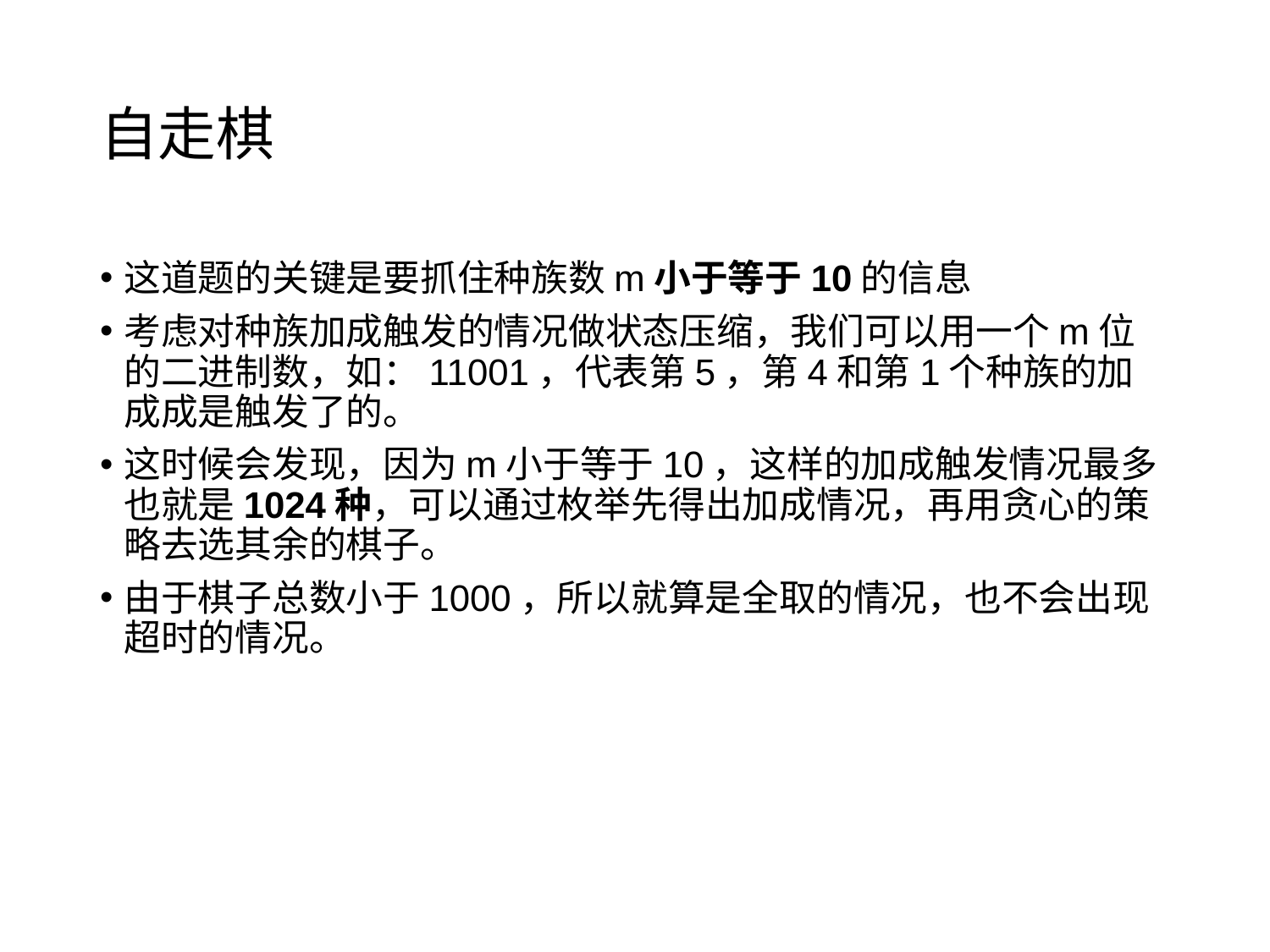

# 自走棋
这道题的关键是要抓住种族数m小于等于10的信息
考虑对种族加成触发的情况做状态压缩，我们可以用一个m位的二进制数，如：11001，代表第5，第4和第1个种族的加成成是触发了的。
这时候会发现，因为m小于等于10，这样的加成触发情况最多也就是1024种，可以通过枚举先得出加成情况，再用贪心的策略去选其余的棋子。
由于棋子总数小于1000，所以就算是全取的情况，也不会出现超时的情况。